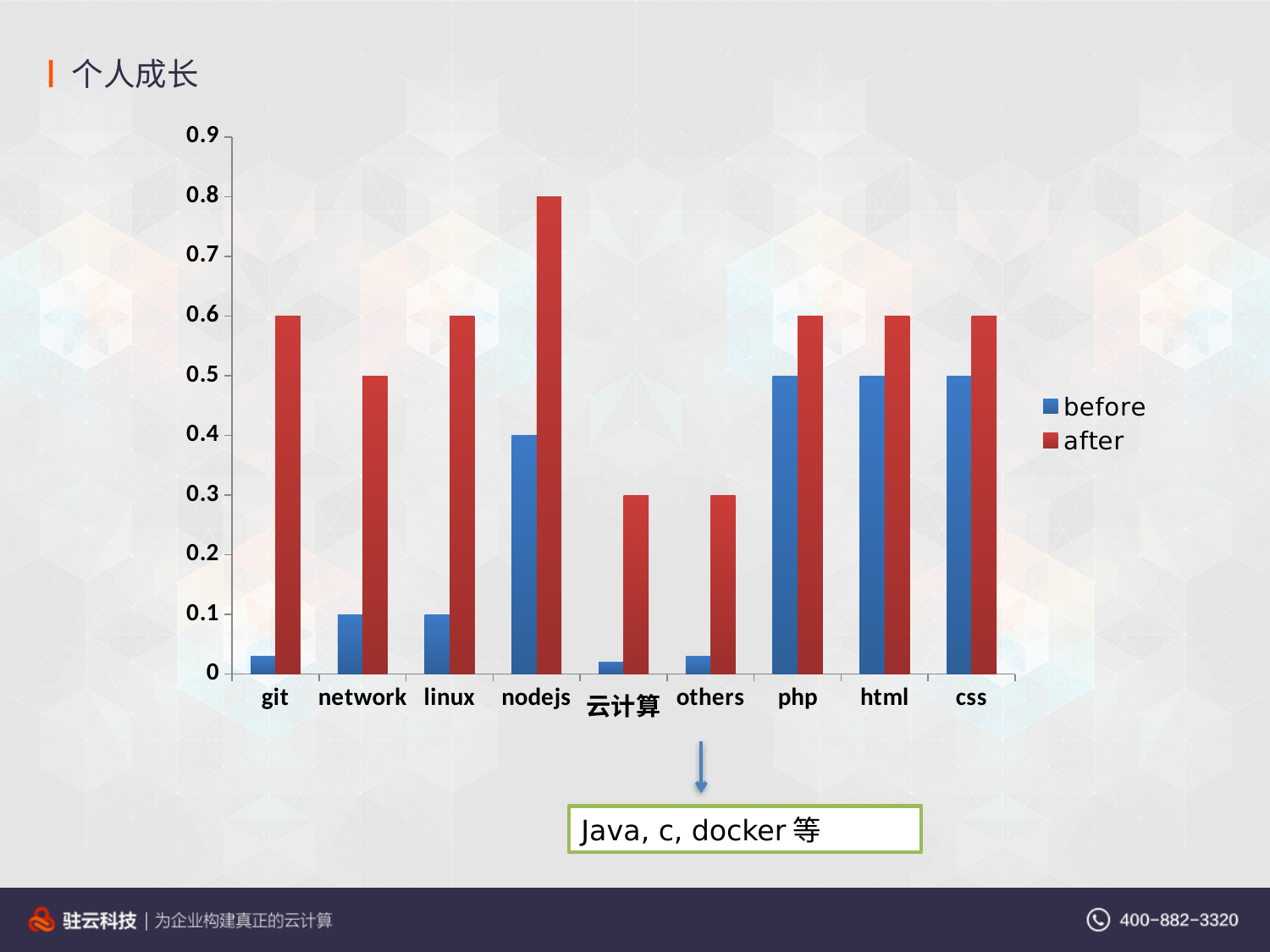

个人成长

### Chart

| Category | before | after |
|---|---|---|
| git | 0.03 | 0.6 |
| network | 0.1 | 0.5 |
| linux | 0.1 | 0.6 |
| nodejs | 0.4 | 0.8 |
| 云计算 | 0.02 | 0.3 |
| others | 0.03 | 0.3 |
| php | 0.5 | 0.6 |
| html | 0.5 | 0.6 |
| css | 0.5 | 0.6 |
Java, c, docker等